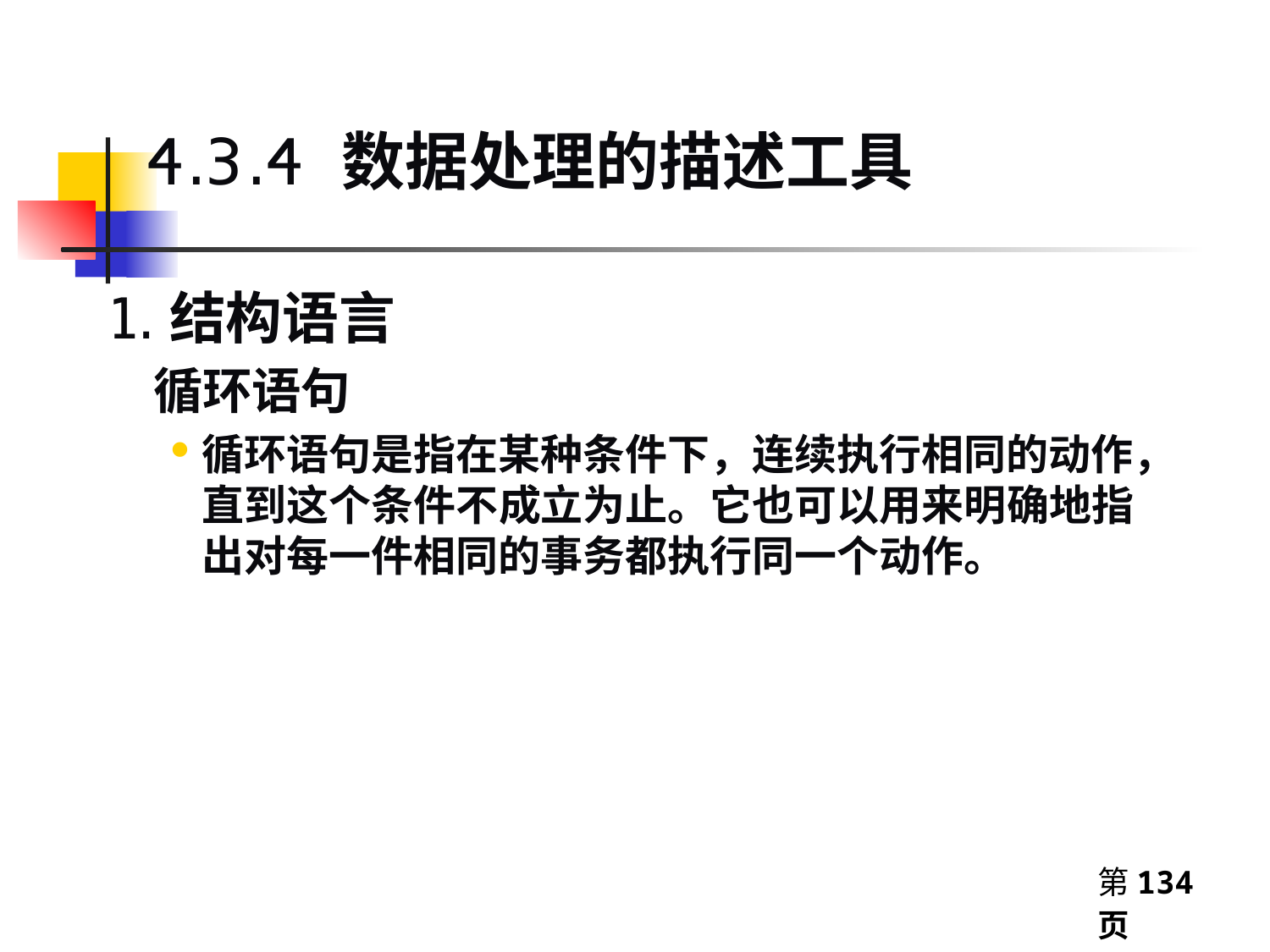

4.3.4 数据处理的描述工具
1.结构语言
循环语句
循环语句是指在某种条件下，连续执行相同的动作，直到这个条件不成立为止。它也可以用来明确地指出对每一件相同的事务都执行同一个动作。